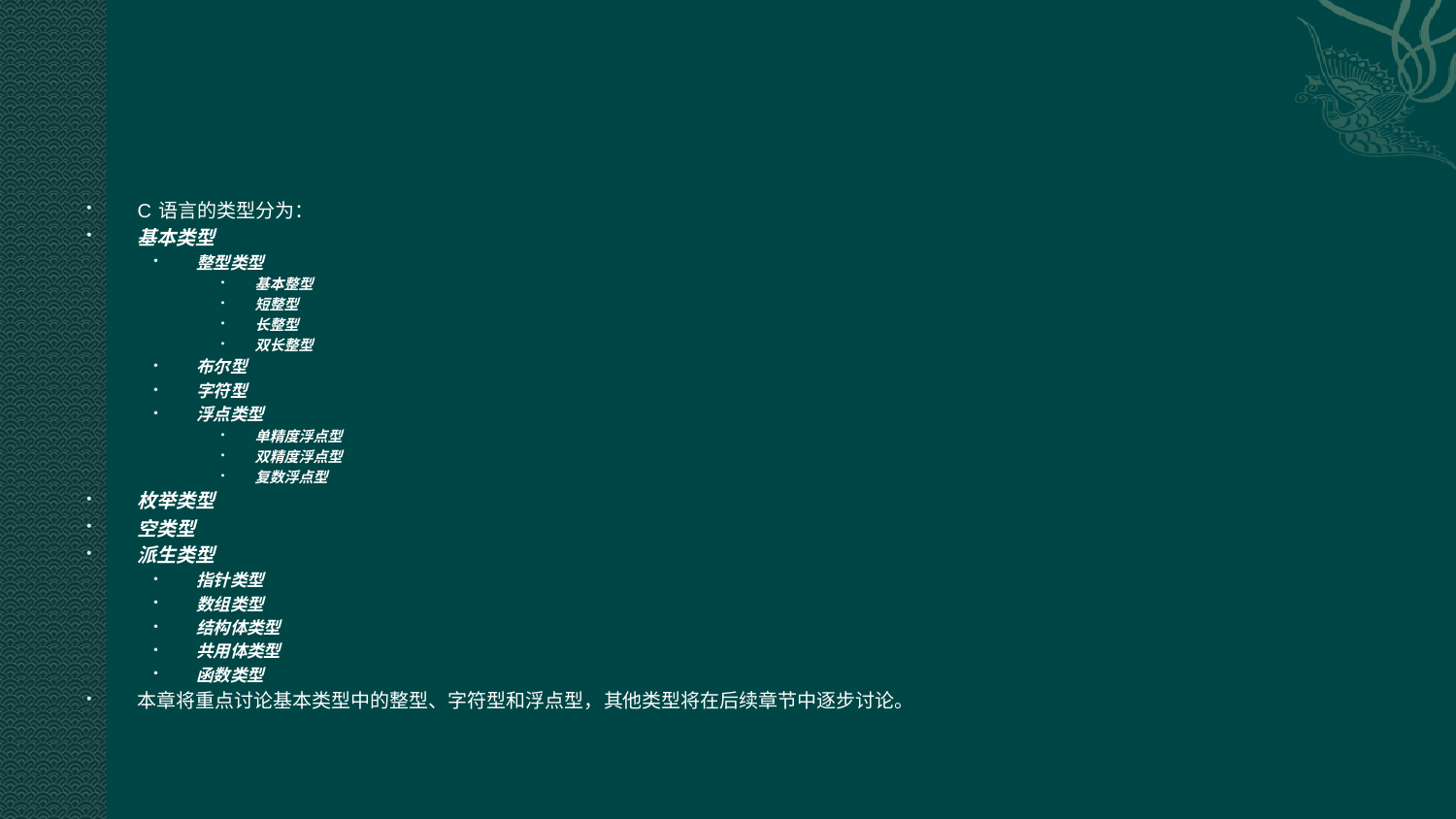

#
C 语言的类型分为：
基本类型
整型类型
基本整型
短整型
长整型
双长整型
布尔型
字符型
浮点类型
单精度浮点型
双精度浮点型
复数浮点型
枚举类型
空类型
派生类型
指针类型
数组类型
结构体类型
共用体类型
函数类型
本章将重点讨论基本类型中的整型、字符型和浮点型，其他类型将在后续章节中逐步讨论。